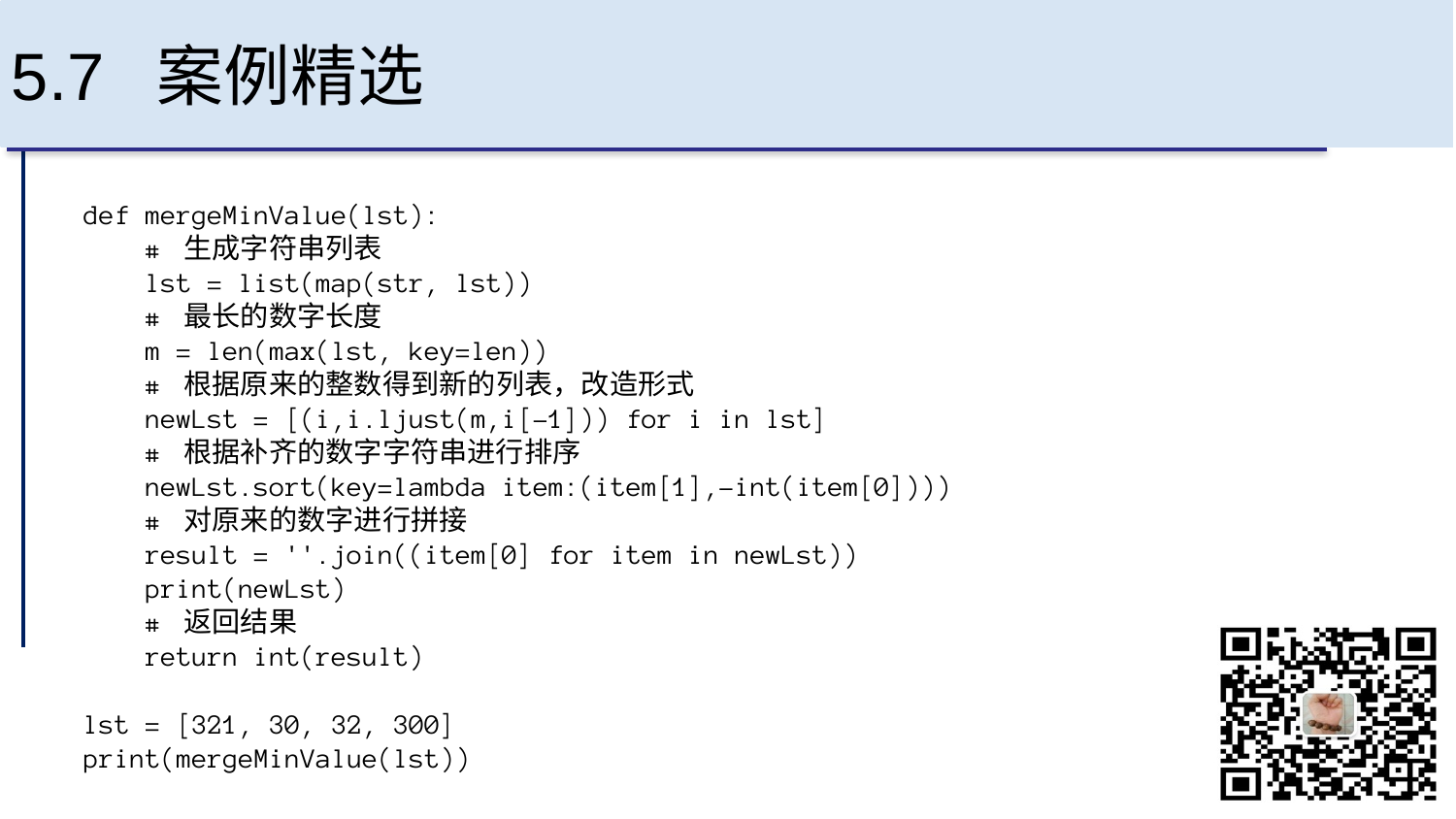

# 5.7  案例精选
def mergeMinValue(lst):
    # 生成字符串列表
    lst = list(map(str, lst))
    # 最长的数字长度
    m = len(max(lst, key=len))
    # 根据原来的整数得到新的列表，改造形式
    newLst = [(i,i.ljust(m,i[-1])) for i in lst]
    # 根据补齐的数字字符串进行排序
    newLst.sort(key=lambda item:(item[1],-int(item[0])))
    # 对原来的数字进行拼接
    result = ''.join((item[0] for item in newLst))
    print(newLst)
    # 返回结果
    return int(result)

lst = [321, 30, 32, 300]
print(mergeMinValue(lst))